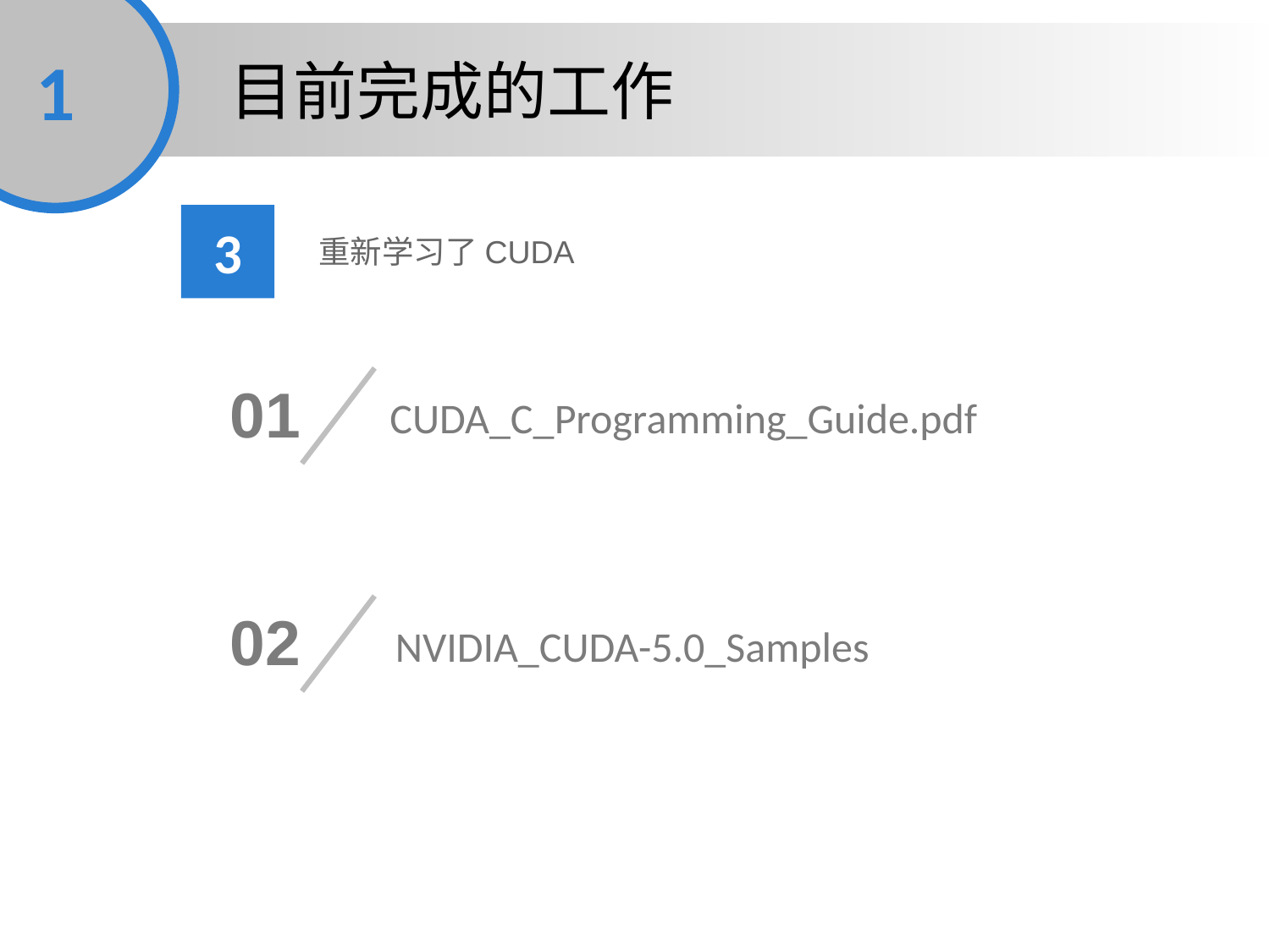

1

目前完成的工作
3
重新学习了CUDA
01
CUDA_C_Programming_Guide.pdf
02
NVIDIA_CUDA-5.0_Samples